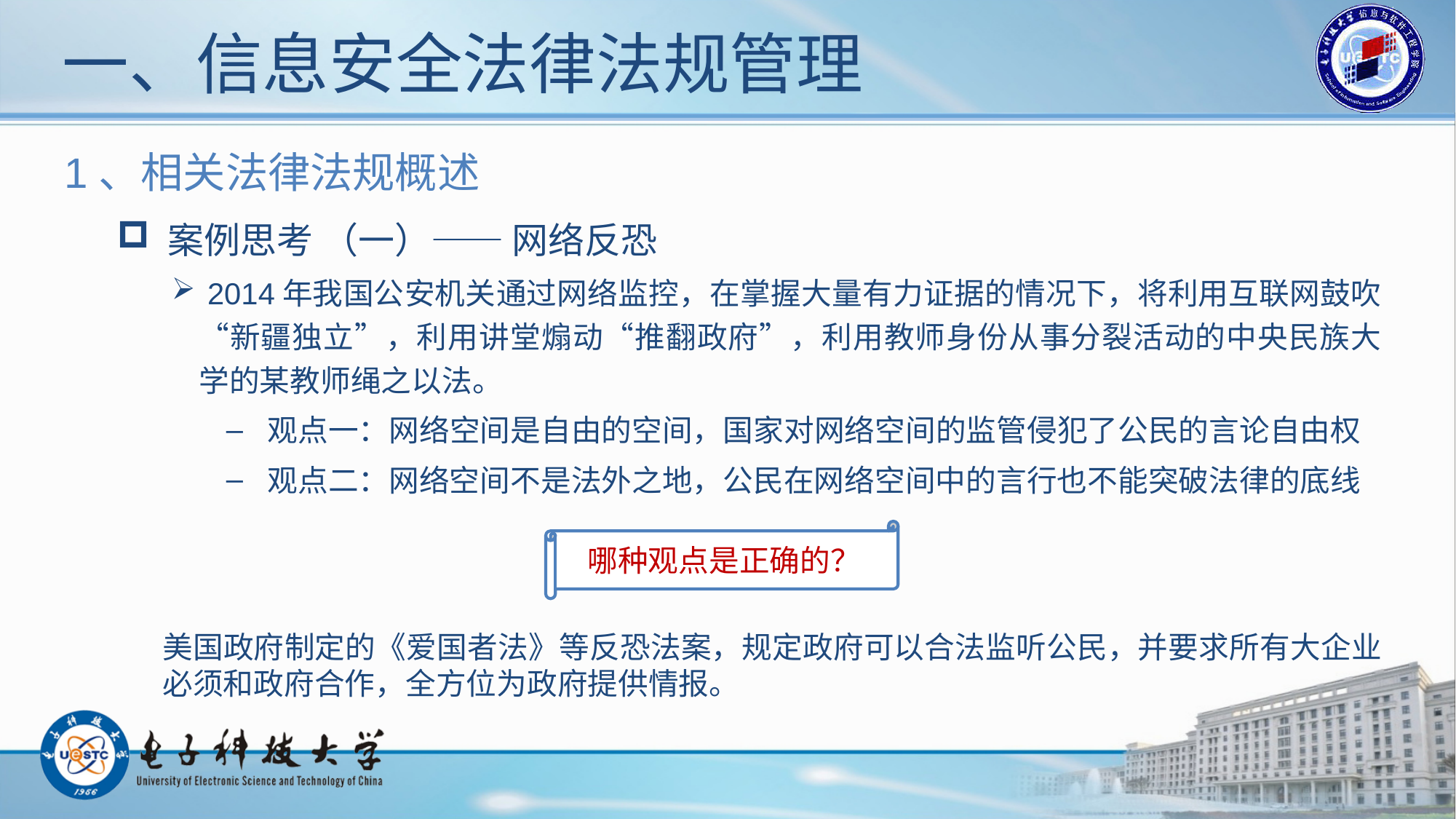

# 一、信息安全法律法规管理
1、相关法律法规概述
 案例思考 （一）—— 网络反恐
 2014年我国公安机关通过网络监控，在掌握大量有力证据的情况下，将利用互联网鼓吹“新疆独立”，利用讲堂煽动“推翻政府”，利用教师身份从事分裂活动的中央民族大学的某教师绳之以法。
 观点一：网络空间是自由的空间，国家对网络空间的监管侵犯了公民的言论自由权
 观点二：网络空间不是法外之地，公民在网络空间中的言行也不能突破法律的底线
哪种观点是正确的？
美国政府制定的《爱国者法》等反恐法案，规定政府可以合法监听公民，并要求所有大企业必须和政府合作，全方位为政府提供情报。